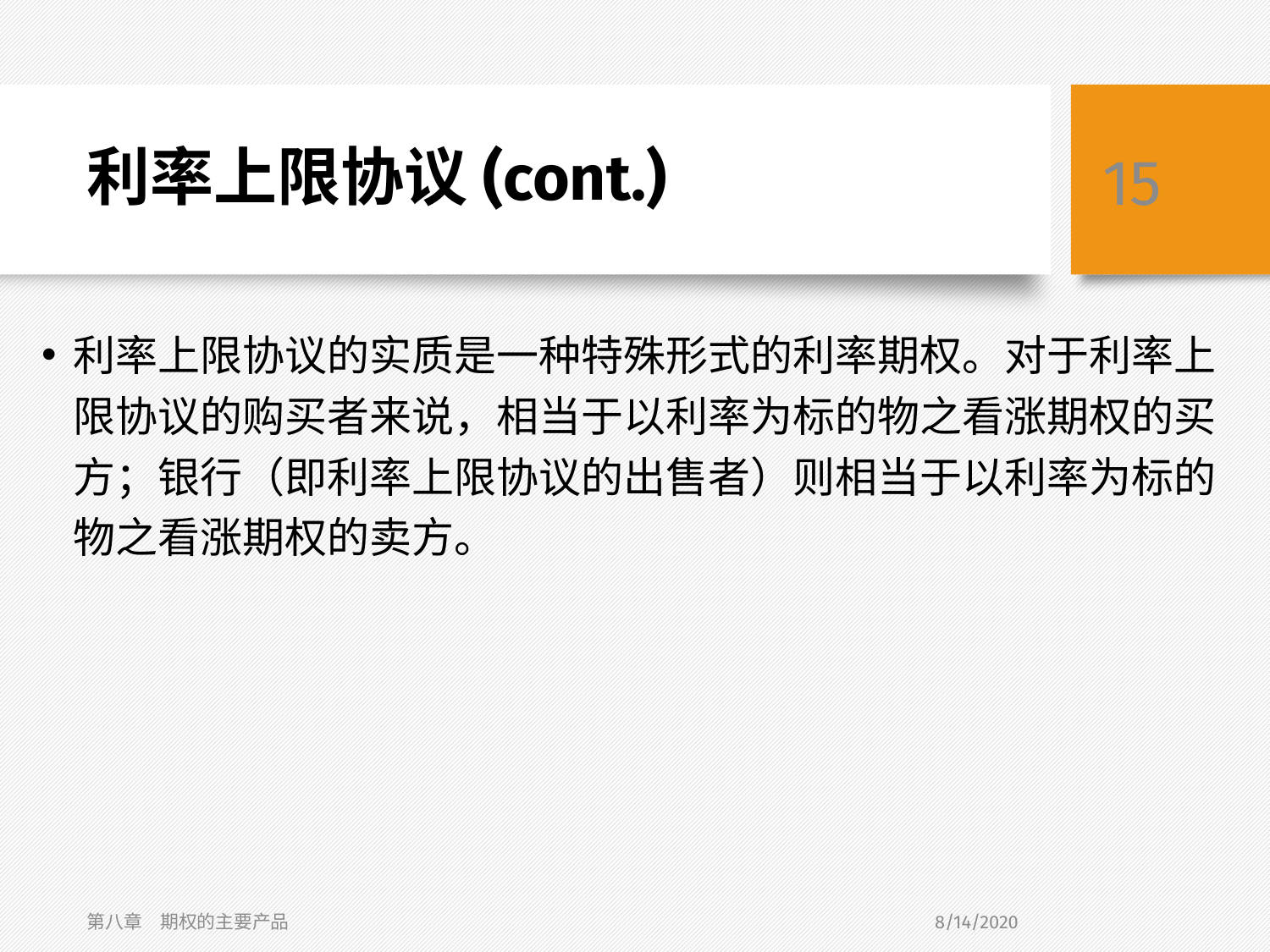

# 利率上限协议(cont.)
15
利率上限协议的实质是一种特殊形式的利率期权。对于利率上限协议的购买者来说，相当于以利率为标的物之看涨期权的买方；银行（即利率上限协议的出售者）则相当于以利率为标的物之看涨期权的卖方。

8/14/2020
第八章　期权的主要产品